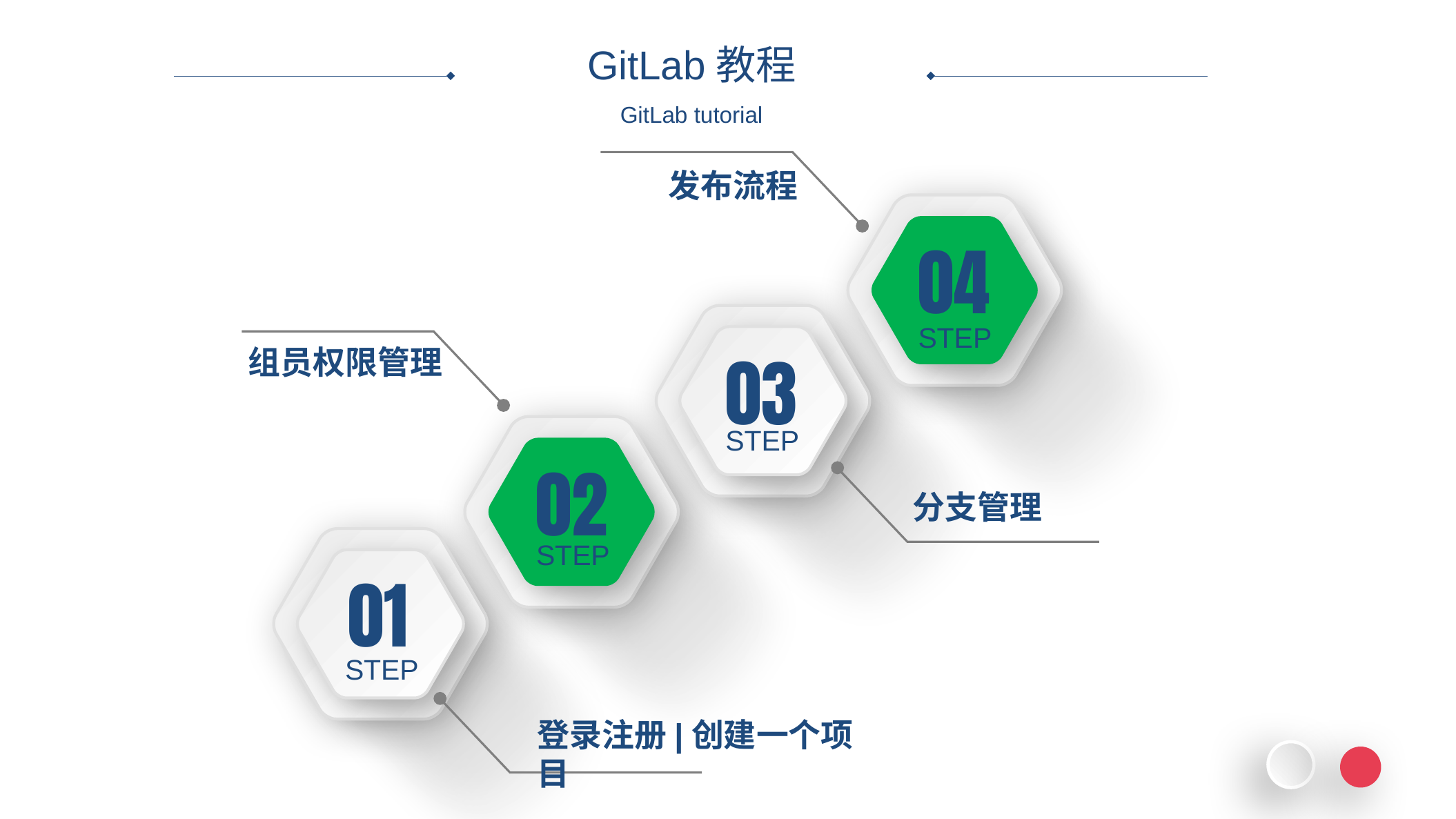

GitLab教程
GitLab tutorial

发布流程

04
STEP

03
STEP

组员权限管理

02
STEP

分支管理

01
STEP

登录注册|创建一个项目